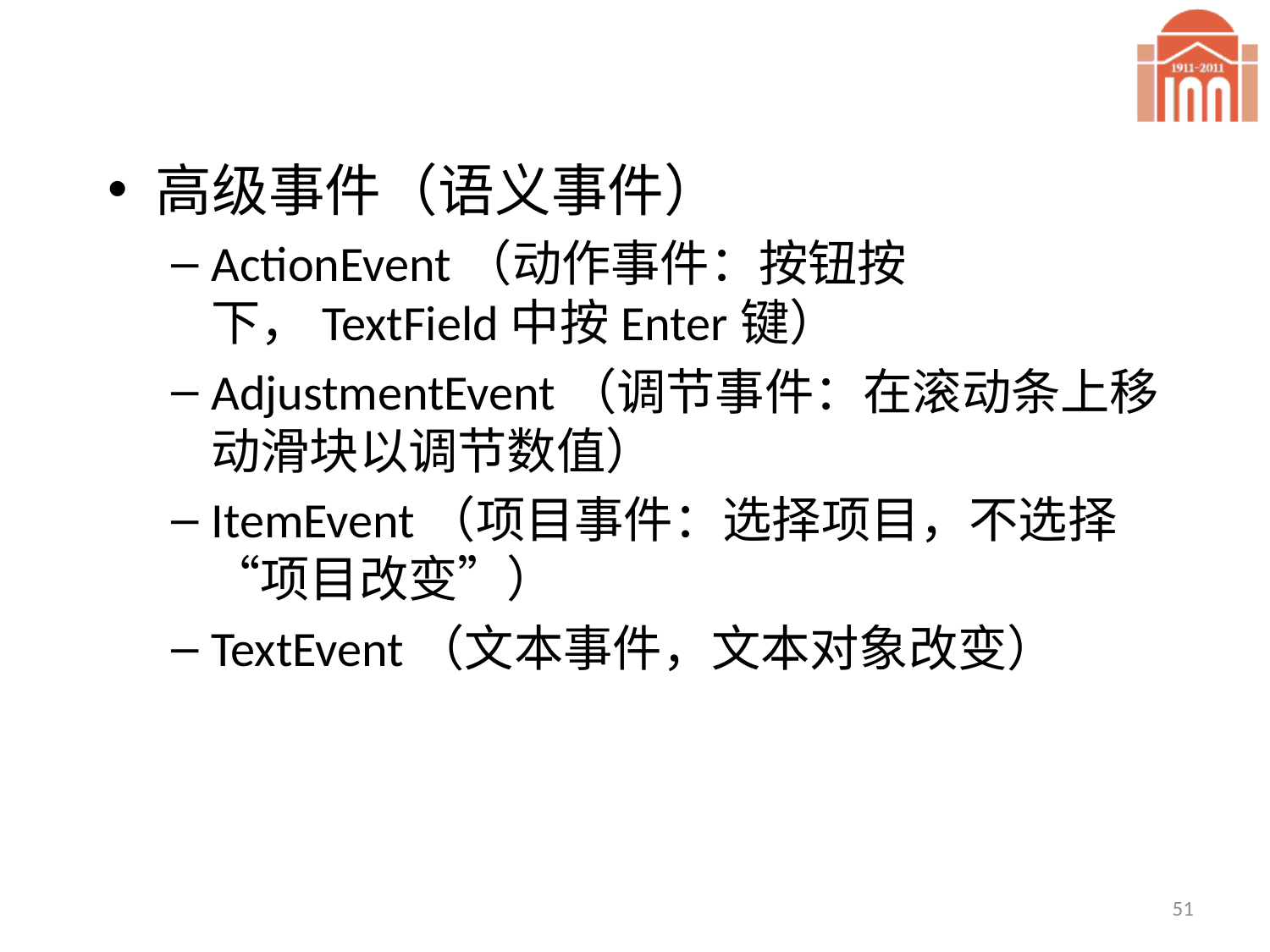

高级事件（语义事件）
ActionEvent（动作事件：按钮按下，TextField中按Enter键）
AdjustmentEvent（调节事件：在滚动条上移动滑块以调节数值）
ItemEvent（项目事件：选择项目，不选择“项目改变”）
TextEvent（文本事件，文本对象改变）

51